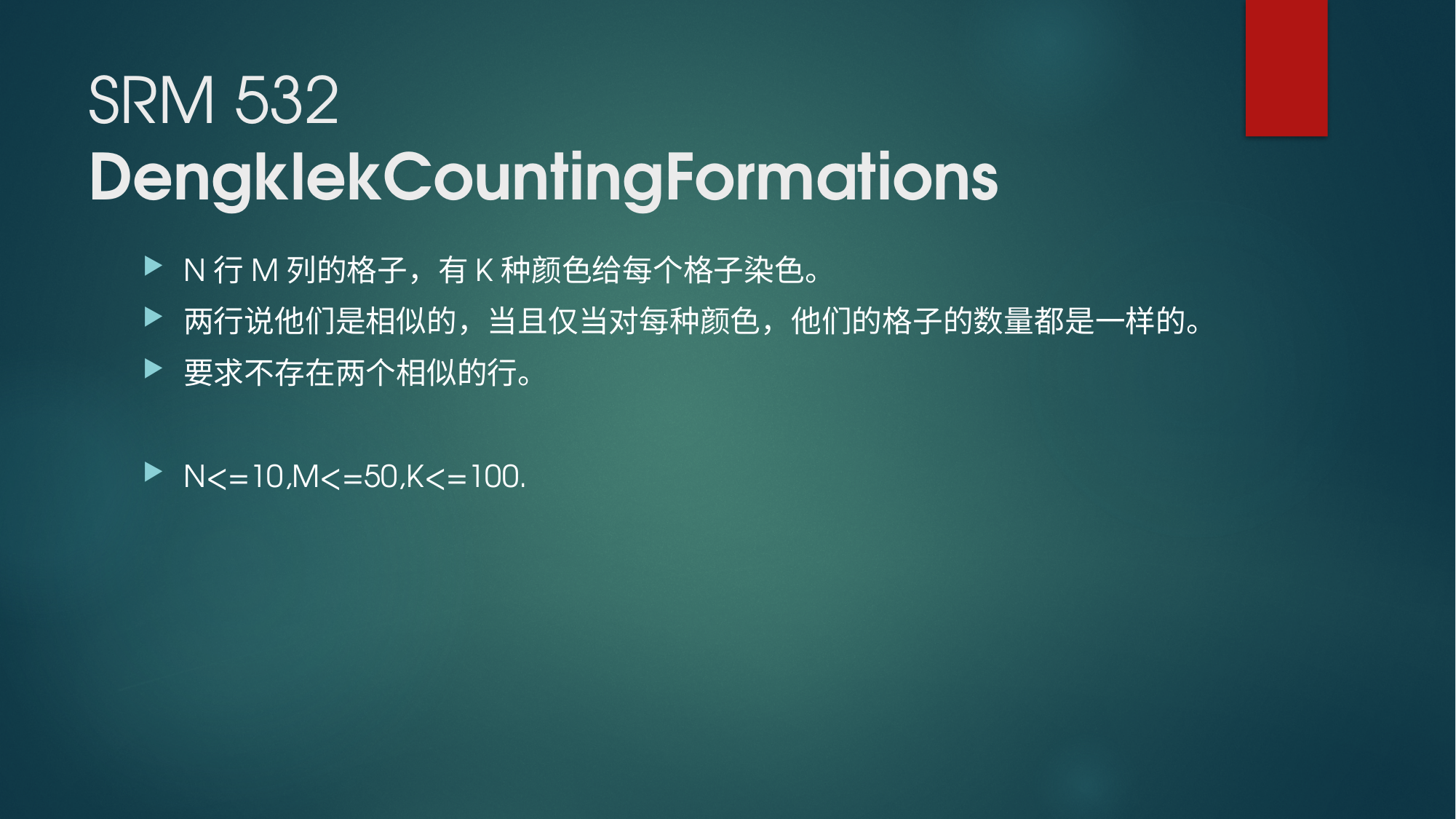

# SRM 532 DengklekCountingFormations
N行M列的格子，有K种颜色给每个格子染色。
两行说他们是相似的，当且仅当对每种颜色，他们的格子的数量都是一样的。
要求不存在两个相似的行。

N<=10,M<=50,K<=100.